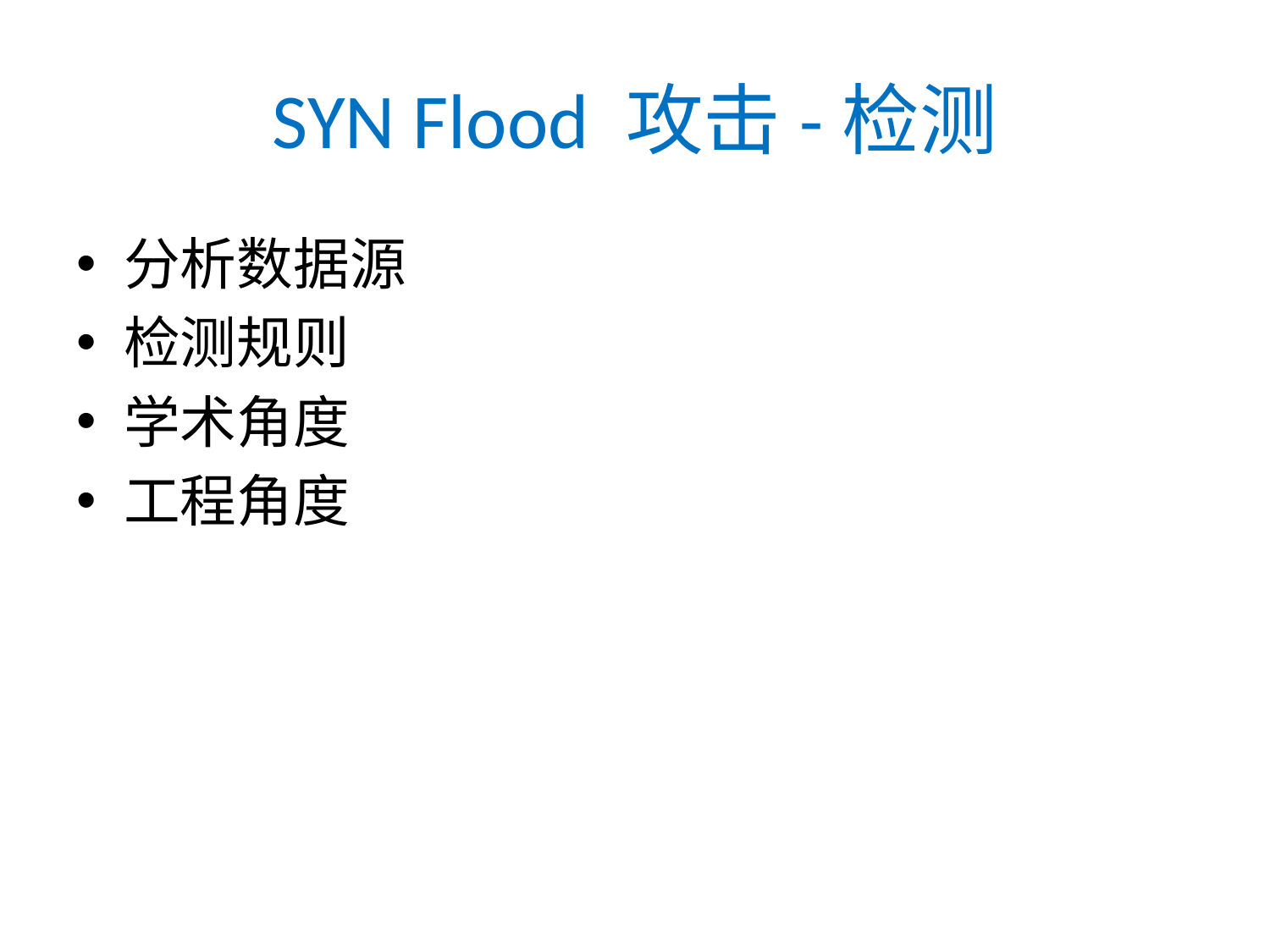

# SYN Flood 攻击-检测
分析数据源
检测规则
学术角度
工程角度